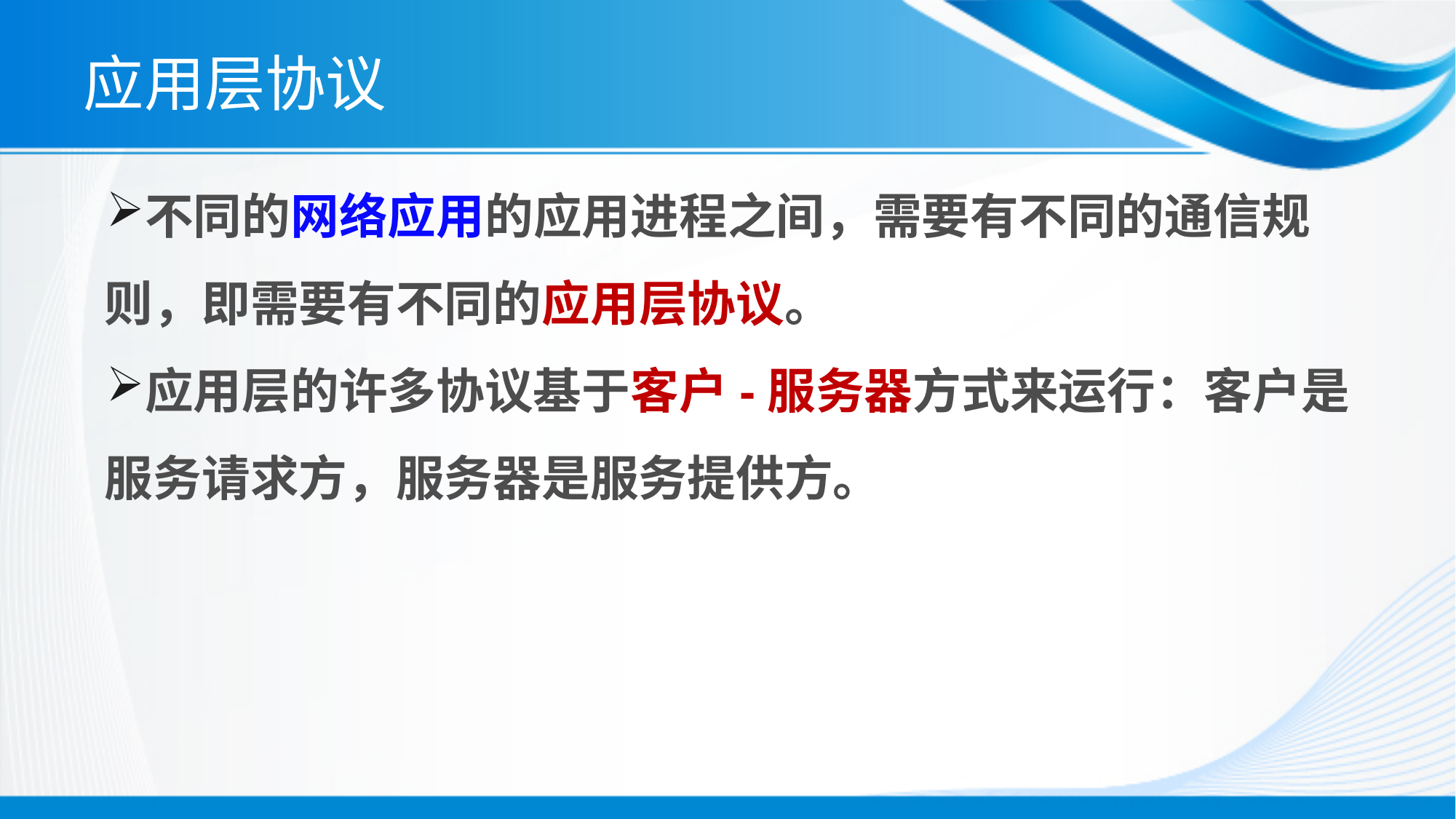

# 应用层协议
不同的网络应用的应用进程之间，需要有不同的通信规则，即需要有不同的应用层协议。
应用层的许多协议基于客户-服务器方式来运行：客户是服务请求方，服务器是服务提供方。